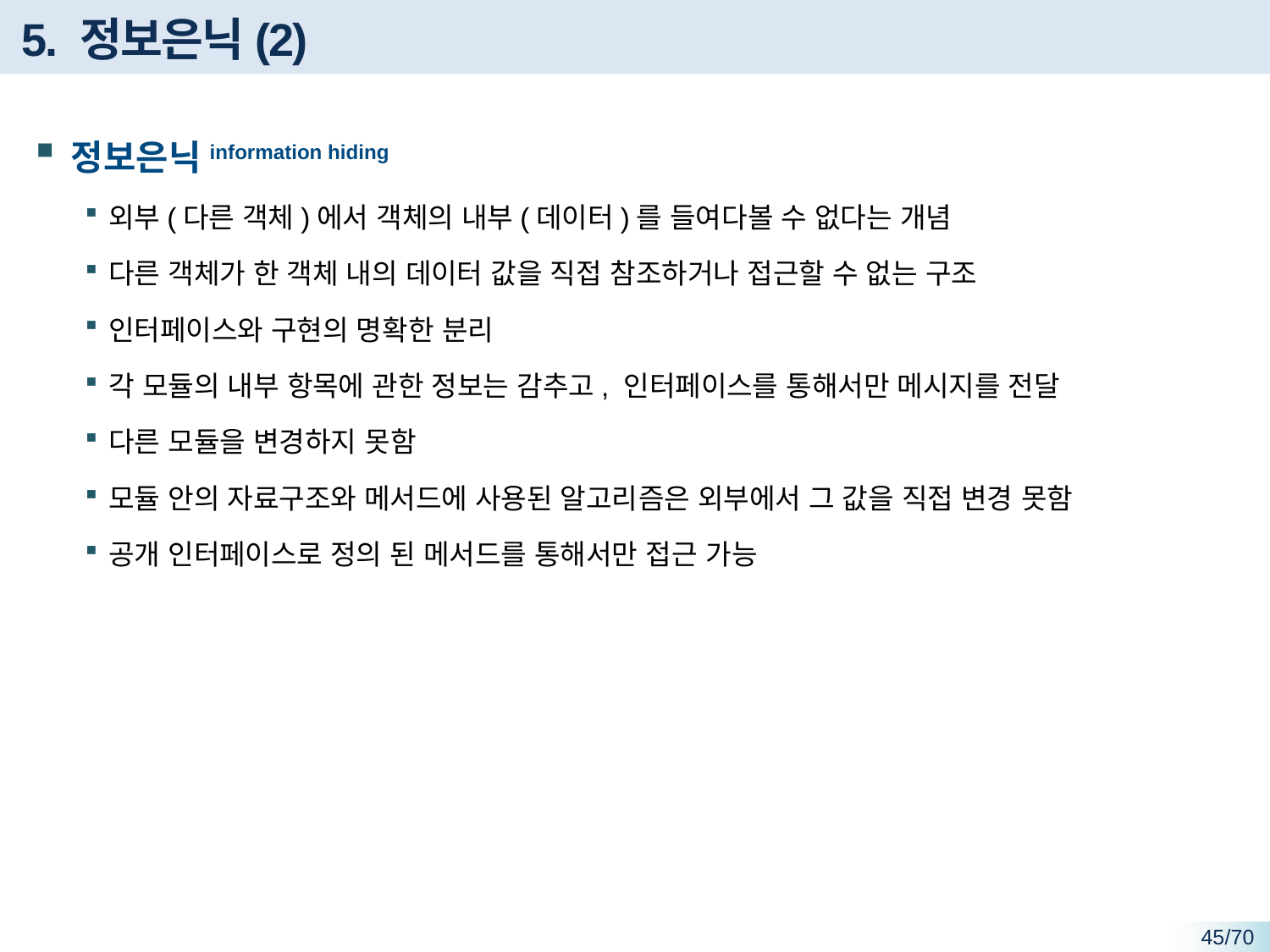

# 5. 정보은닉(2)
정보은닉information hiding
외부(다른 객체)에서 객체의 내부(데이터)를 들여다볼 수 없다는 개념
다른 객체가 한 객체 내의 데이터 값을 직접 참조하거나 접근할 수 없는 구조
인터페이스와 구현의 명확한 분리
각 모듈의 내부 항목에 관한 정보는 감추고, 인터페이스를 통해서만 메시지를 전달
다른 모듈을 변경하지 못함
모듈 안의 자료구조와 메서드에 사용된 알고리즘은 외부에서 그 값을 직접 변경 못함
공개 인터페이스로 정의 된 메서드를 통해서만 접근 가능